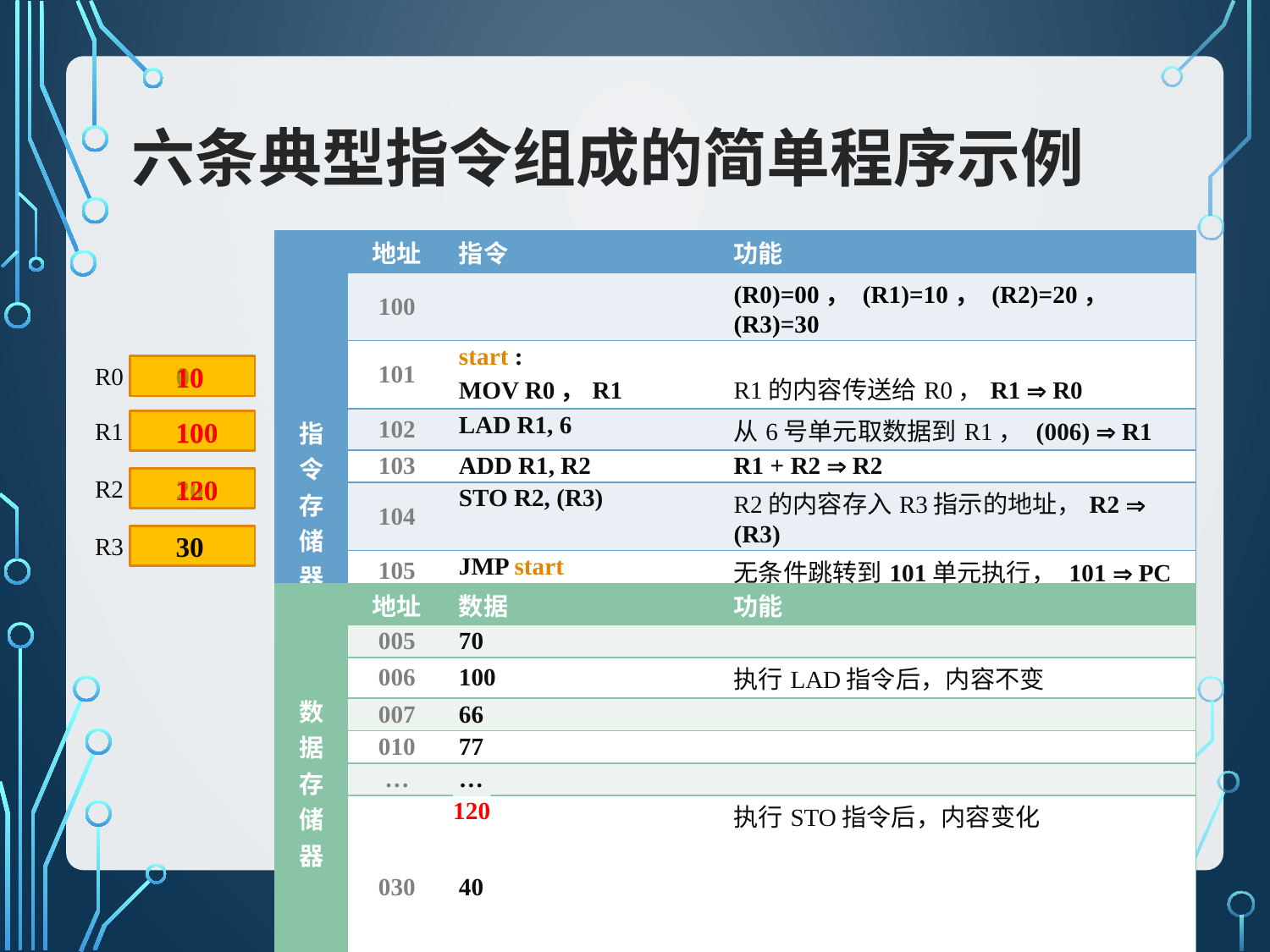

# 六条典型指令组成的简单程序示例
| 指令存储器 | 地址 | 指令 | 功能 |
| --- | --- | --- | --- |
|  | 100 |  | (R0)=00， (R1)=10， (R2)=20， (R3)=30 |
|  | 101 | start : MOV R0，R1 | R1的内容传送给R0，R1 ⇒ R0 |
|  | 102 | LAD R1, 6 | 从6号单元取数据到R1， (006) ⇒ R1 |
|  | 103 | ADD R1, R2 | R1 + R2 ⇒ R2 |
|  | 104 | STO R2, (R3) | R2的内容存入R3指示的地址，R2 ⇒ (R3) |
|  | 105 | JMP start | 无条件跳转到101单元执行， 101 ⇒ PC |
|  | 106 | AND R1, R3 | R1 & R3 ⇒ R3 |

R0
00
10

R1
100
10

R2
20
120

R3
30
| 数据存储器 | 地址 | 数据 | 功能 |
| --- | --- | --- | --- |
|  | 005 | 70 |  |
|  | 006 | 100 | 执行LAD指令后，内容不变 |
|  | 007 | 66 |  |
|  | 010 | 77 |  |
|  | … | … |  |
|  | 030 | 40 | 执行STO指令后，内容变化 |
120
42
华北电力大学控制与计算机工程学院 王红 制作